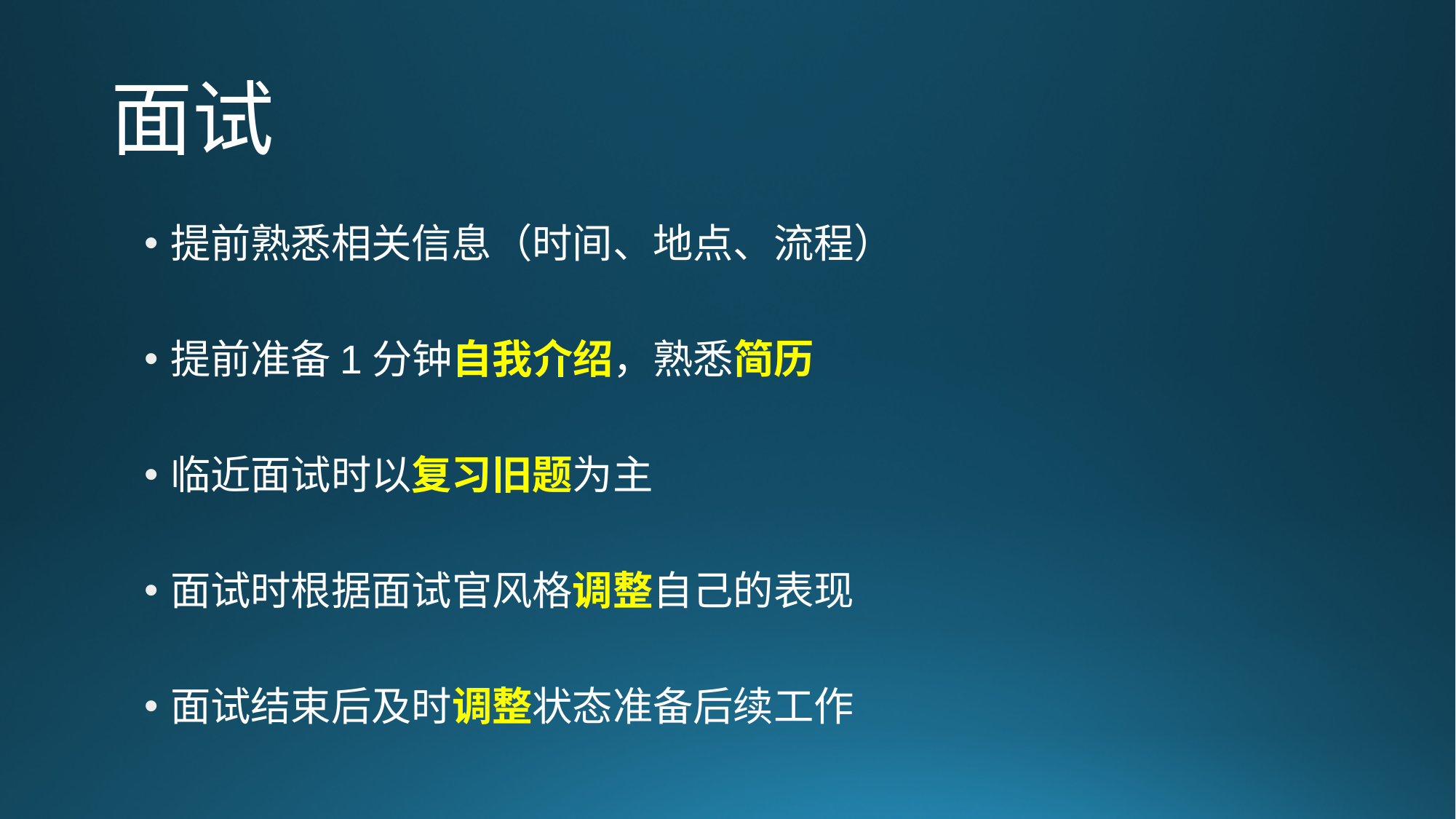

# 面试
提前熟悉相关信息（时间、地点、流程）

提前准备1分钟自我介绍，熟悉简历

临近面试时以复习旧题为主

面试时根据面试官风格调整自己的表现

面试结束后及时调整状态准备后续工作